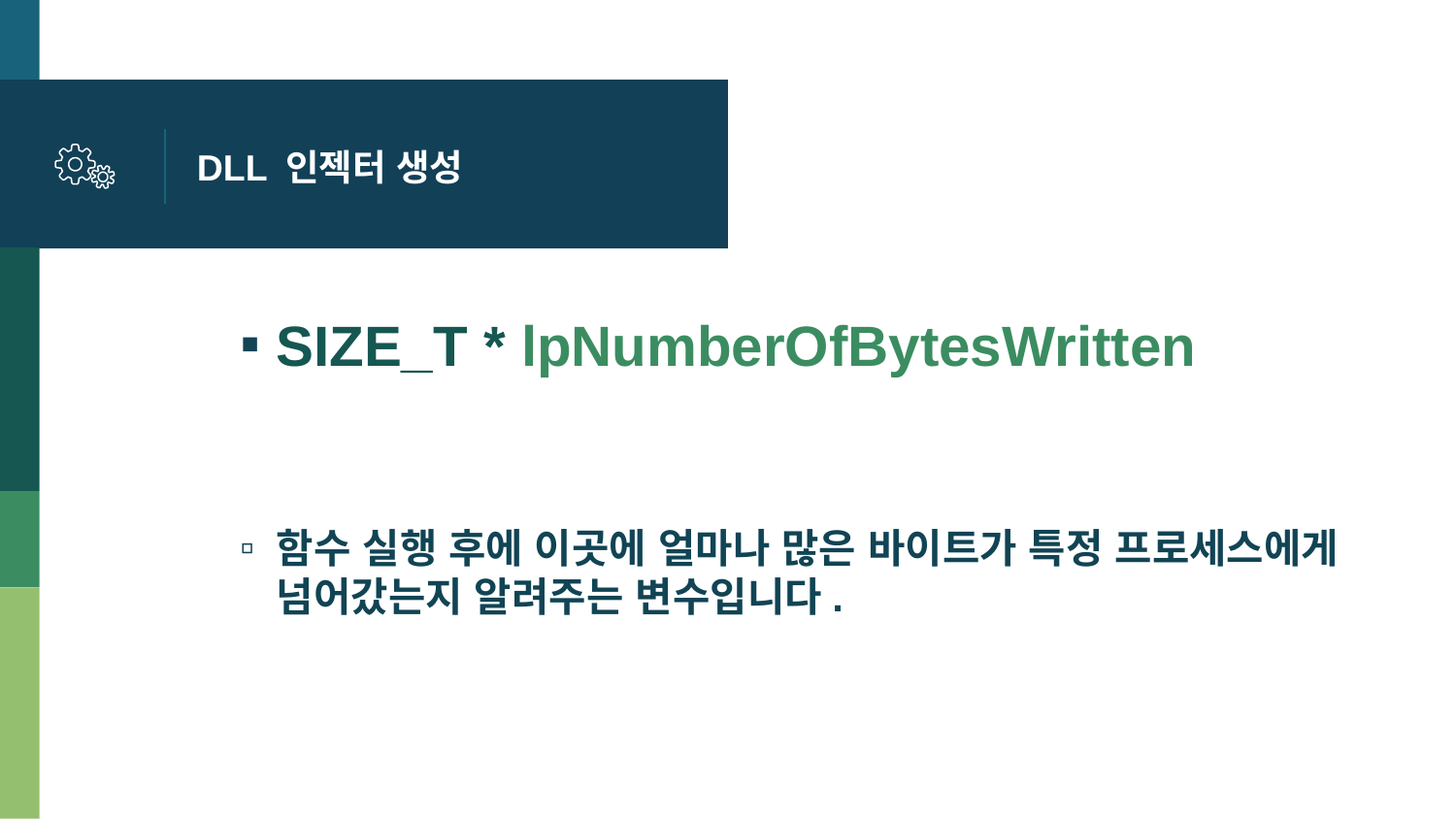

# DLL 인젝터 생성

SIZE_T * lpNumberOfBytesWritten

함수 실행 후에 이곳에 얼마나 많은 바이트가 특정 프로세스에게 넘어갔는지 알려주는 변수입니다.